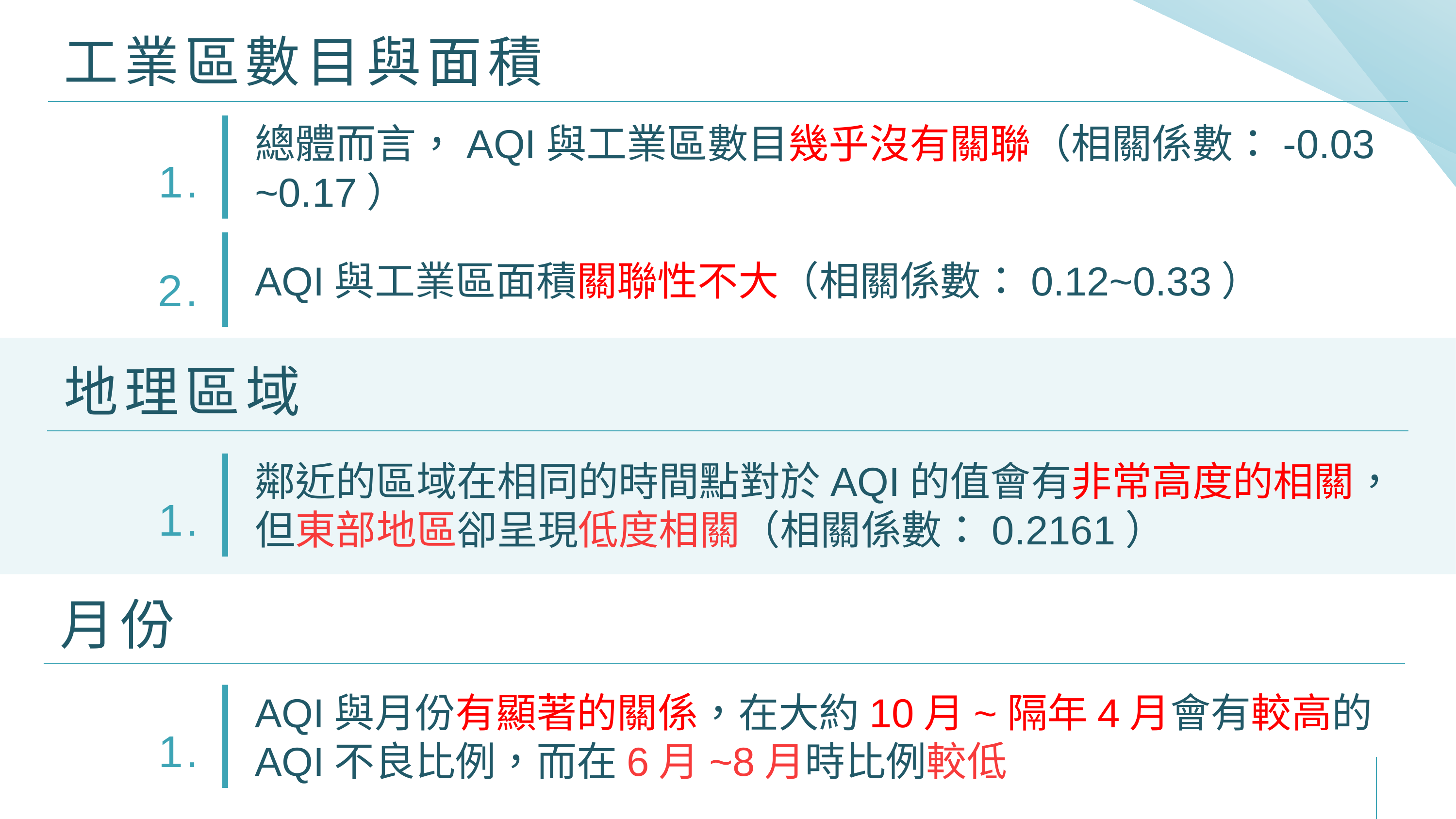

# 工業區數目與面積
總體而言，AQI與工業區數目幾乎沒有關聯（相關係數：-0.03
~0.17）

1.

2.
AQI與工業區面積關聯性不大（相關係數：0.12~0.33）

地理區域
鄰近的區域在相同的時間點對於AQI的值會有非常高度的相關，但東部地區卻呈現低度相關（相關係數：0.2161）

1.
月份
AQI與月份有顯著的關係，在大約10月~隔年4月會有較高的AQI不良比例，而在6月~8月時比例較低

1.